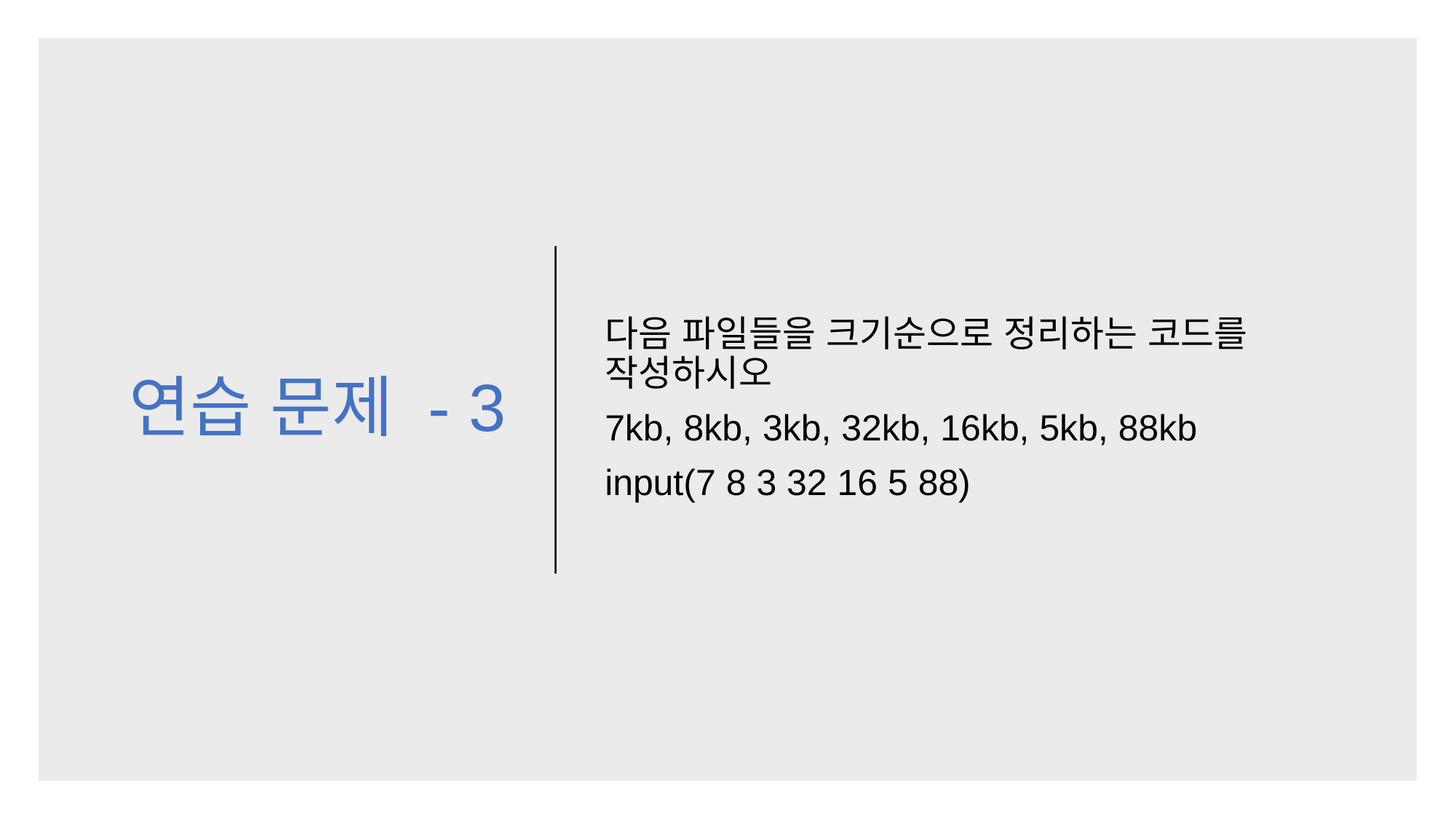

# 연습 문제 - 3
다음 파일들을 크기순으로 정리하는 코드를 작성하시오
7kb, 8kb, 3kb, 32kb, 16kb, 5kb, 88kb
input(7 8 3 32 16 5 88)